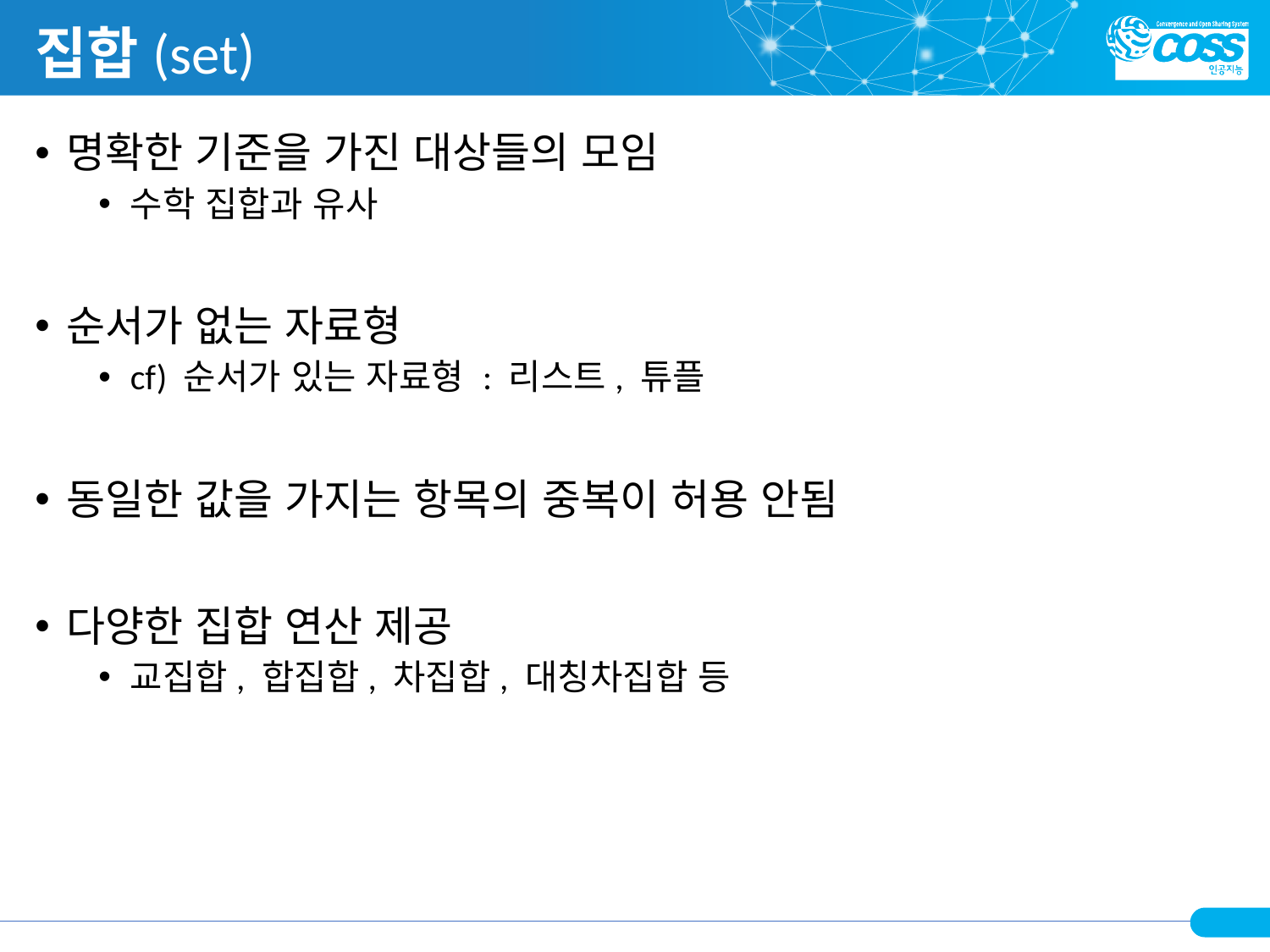

# 집합(set)
명확한 기준을 가진 대상들의 모임
수학 집합과 유사

순서가 없는 자료형
cf) 순서가 있는 자료형 : 리스트, 튜플

동일한 값을 가지는 항목의 중복이 허용 안됨

다양한 집합 연산 제공
교집합, 합집합, 차집합, 대칭차집합 등